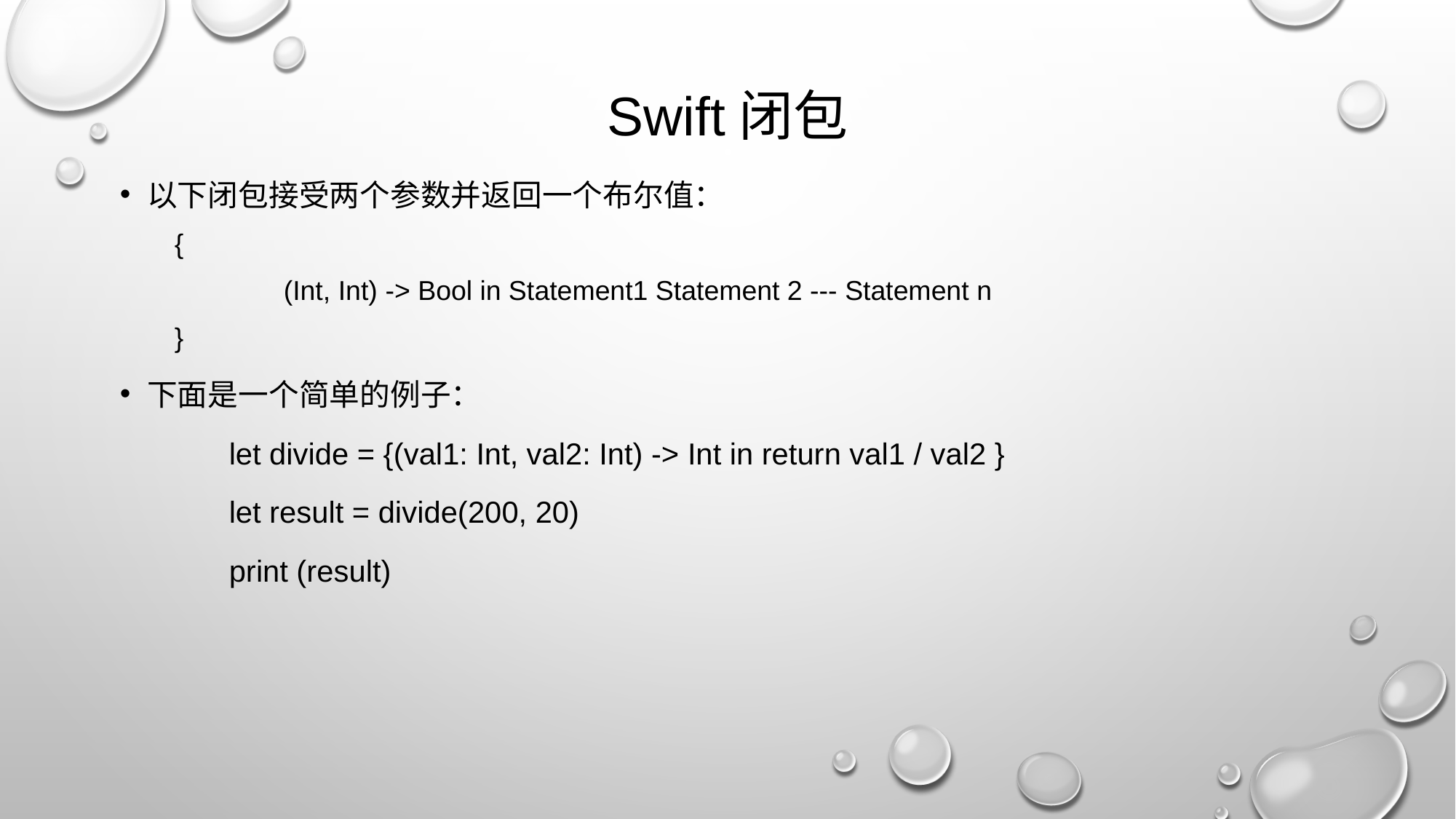

# Swift闭包
以下闭包接受两个参数并返回一个布尔值：
{
	(Int, Int) -> Bool in Statement1 Statement 2 --- Statement n
}
下面是一个简单的例子：
	let divide = {(val1: Int, val2: Int) -> Int in return val1 / val2 }
	let result = divide(200, 20)
	print (result)